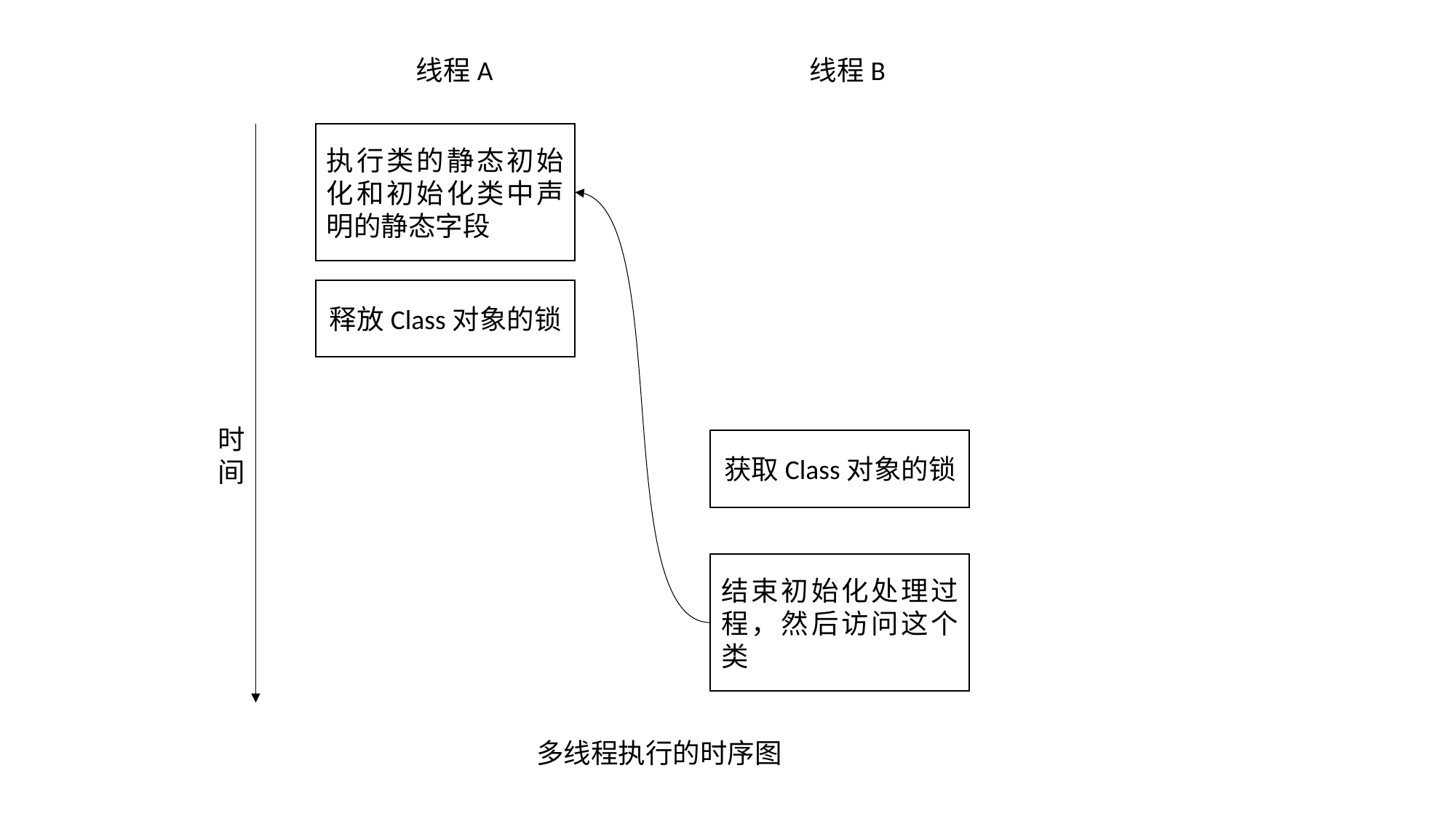

线程A
  线程B
执行类的静态初始化和初始化类中声明的静态字段
释放Class对象的锁
时
间
获取Class对象的锁
结束初始化处理过程，然后访问这个类
多线程执行的时序图